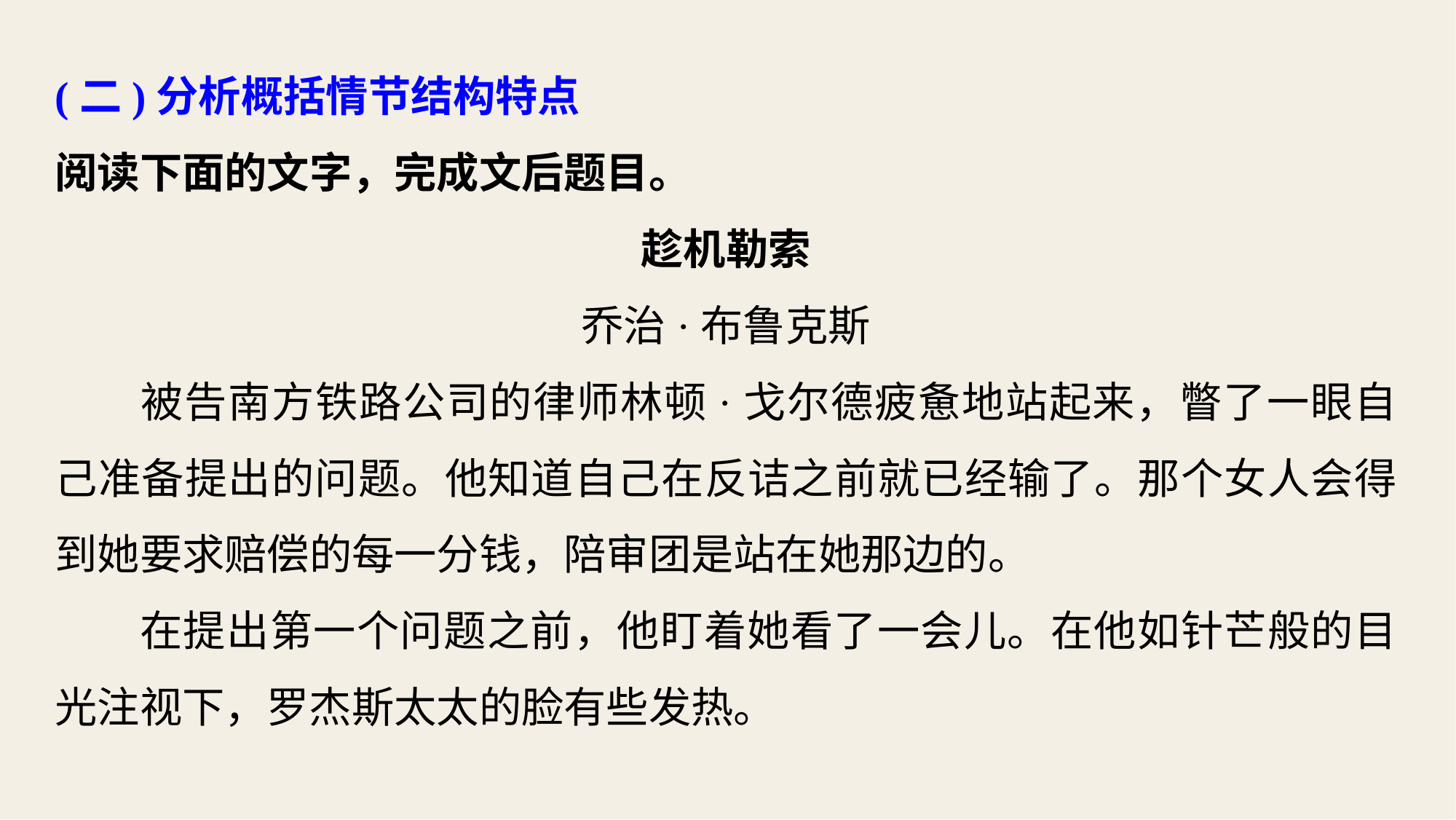

(二)分析概括情节结构特点
阅读下面的文字，完成文后题目。
趁机勒索
乔治·布鲁克斯
被告南方铁路公司的律师林顿·戈尔德疲惫地站起来，瞥了一眼自己准备提出的问题。他知道自己在反诘之前就已经输了。那个女人会得到她要求赔偿的每一分钱，陪审团是站在她那边的。
在提出第一个问题之前，他盯着她看了一会儿。在他如针芒般的目光注视下，罗杰斯太太的脸有些发热。